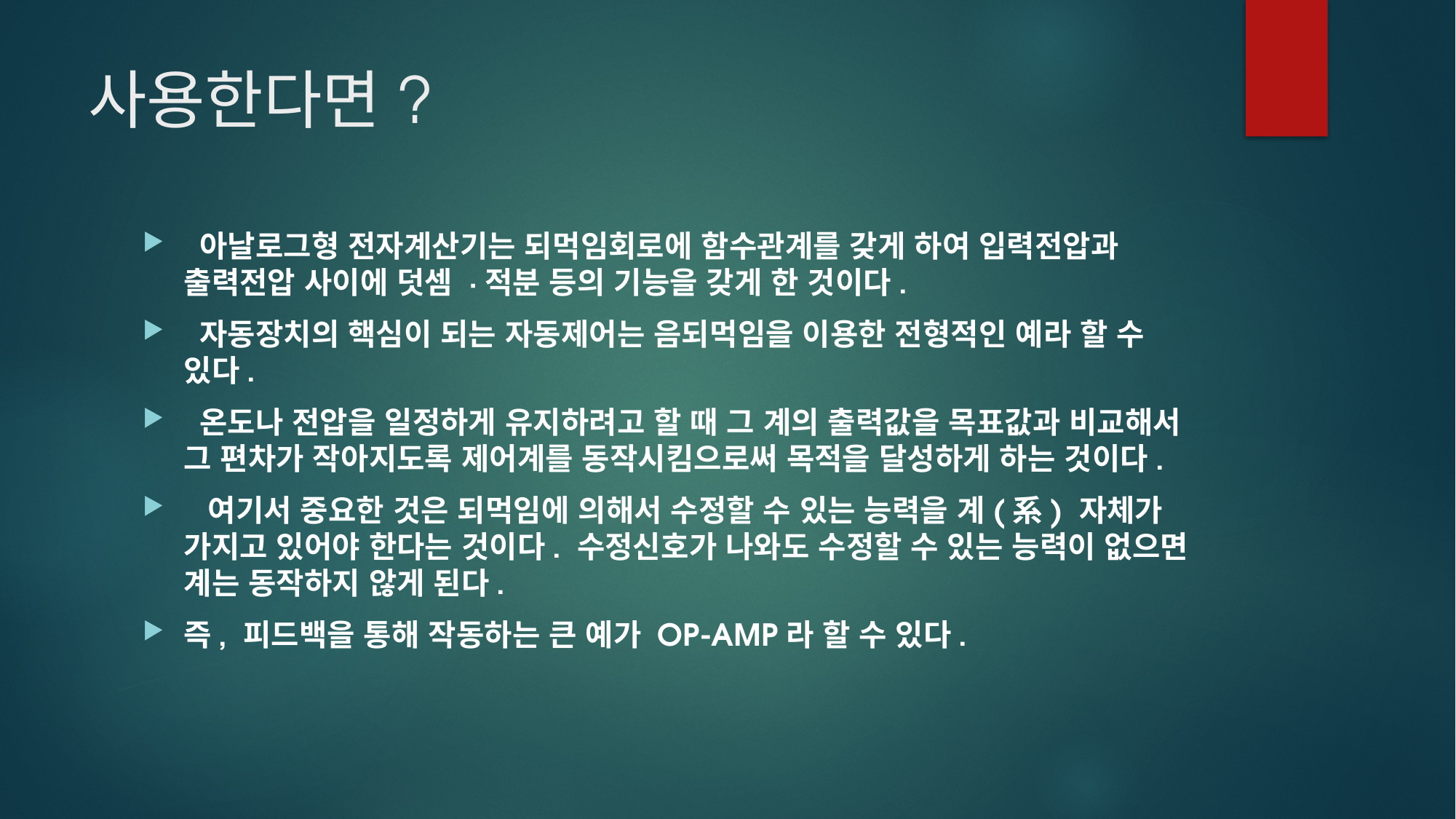

# 사용한다면?
 아날로그형 전자계산기는 되먹임회로에 함수관계를 갖게 하여 입력전압과 출력전압 사이에 덧셈 ·적분 등의 기능을 갖게 한 것이다.
 자동장치의 핵심이 되는 자동제어는 음되먹임을 이용한 전형적인 예라 할 수 있다.
 온도나 전압을 일정하게 유지하려고 할 때 그 계의 출력값을 목표값과 비교해서 그 편차가 작아지도록 제어계를 동작시킴으로써 목적을 달성하게 하는 것이다.
  여기서 중요한 것은 되먹임에 의해서 수정할 수 있는 능력을 계(系) 자체가 가지고 있어야 한다는 것이다. 수정신호가 나와도 수정할 수 있는 능력이 없으면 계는 동작하지 않게 된다.
즉, 피드백을 통해 작동하는 큰 예가 OP-AMP라 할 수 있다.